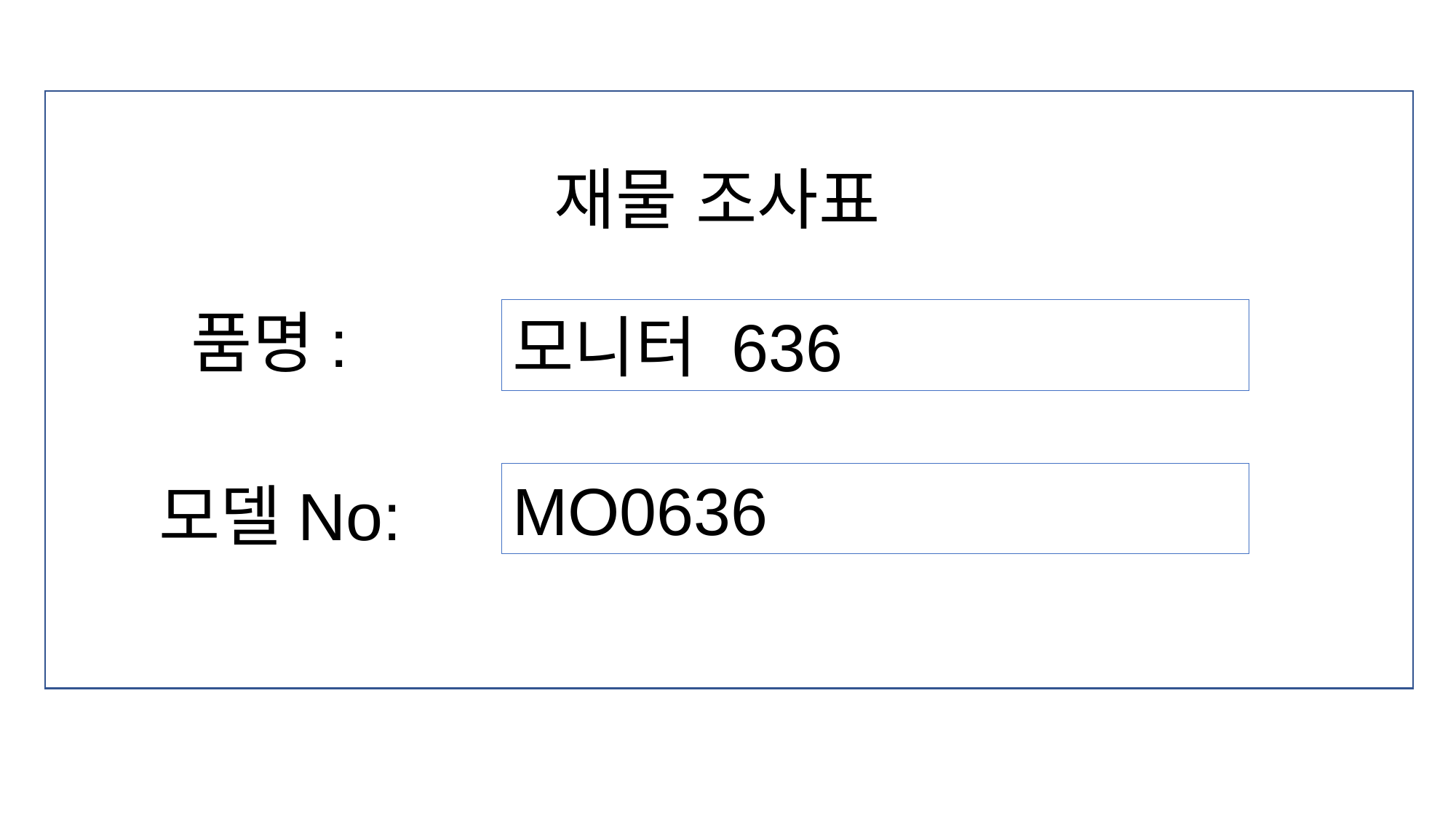

재물 조사표
품명:
모니터 636
MO0636
모델No: